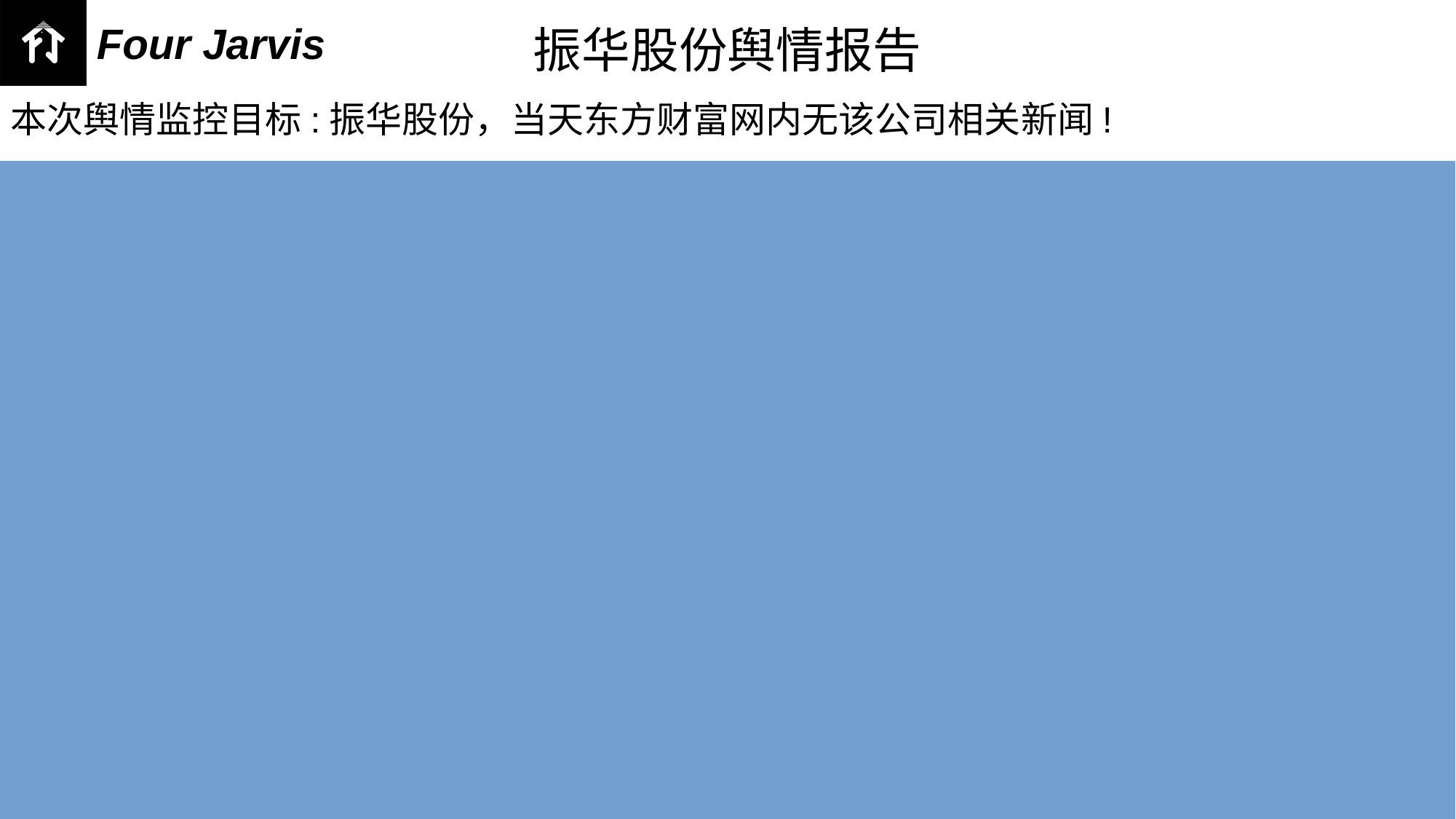

振华股份舆情报告
本次舆情监控目标:振华股份，当天东方财富网内无该公司相关新闻!